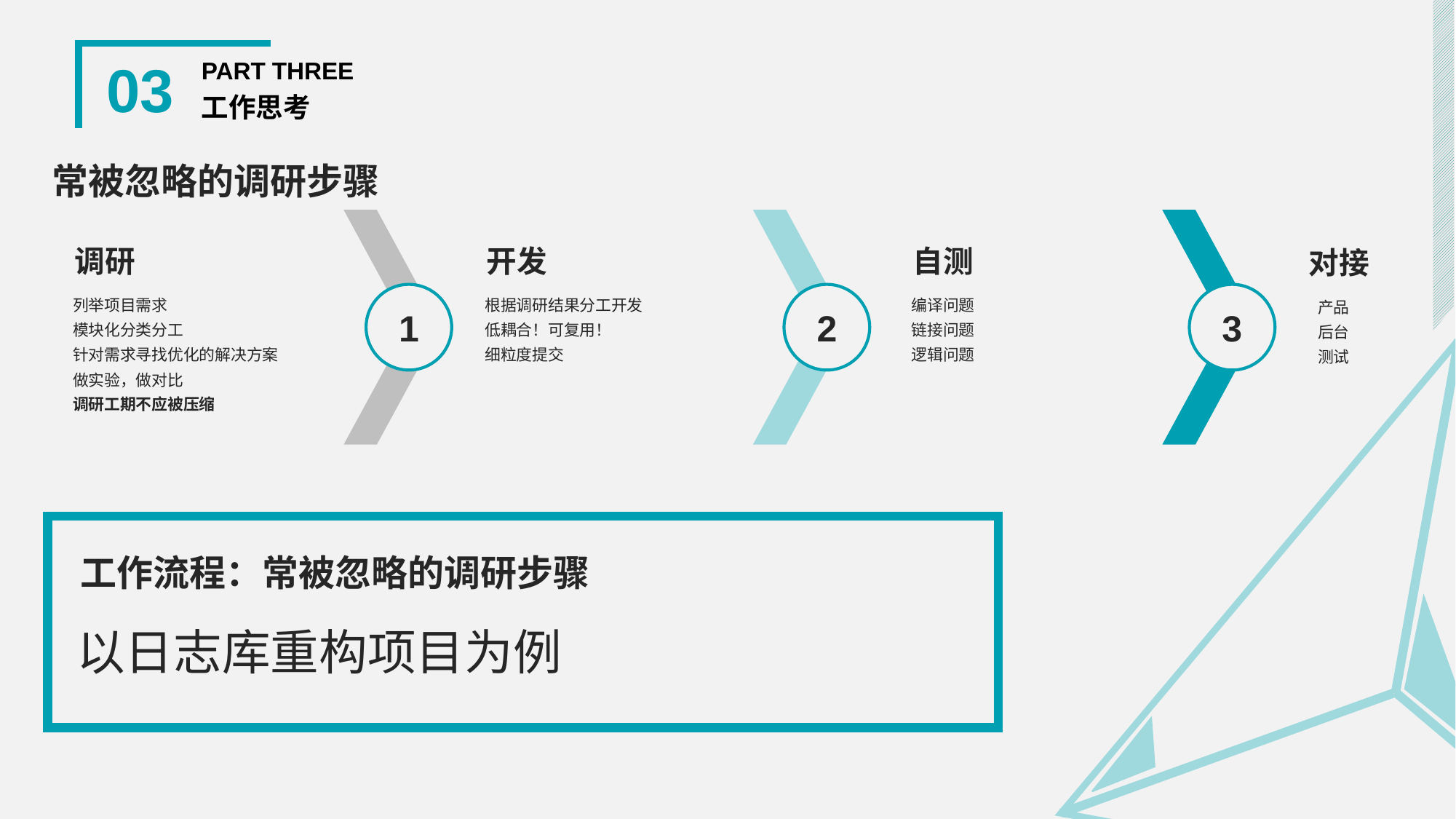

03
PART THREE
工作思考
常被忽略的调研步骤

调研
开发
自测
对接
列举项目需求
模块化分类分工
针对需求寻找优化的解决方案
做实验，做对比
调研工期不应被压缩
1
根据调研结果分工开发
低耦合！可复用！
细粒度提交
2
编译问题
链接问题
逻辑问题
3
产品
后台
测试

工作流程：常被忽略的调研步骤
以日志库重构项目为例